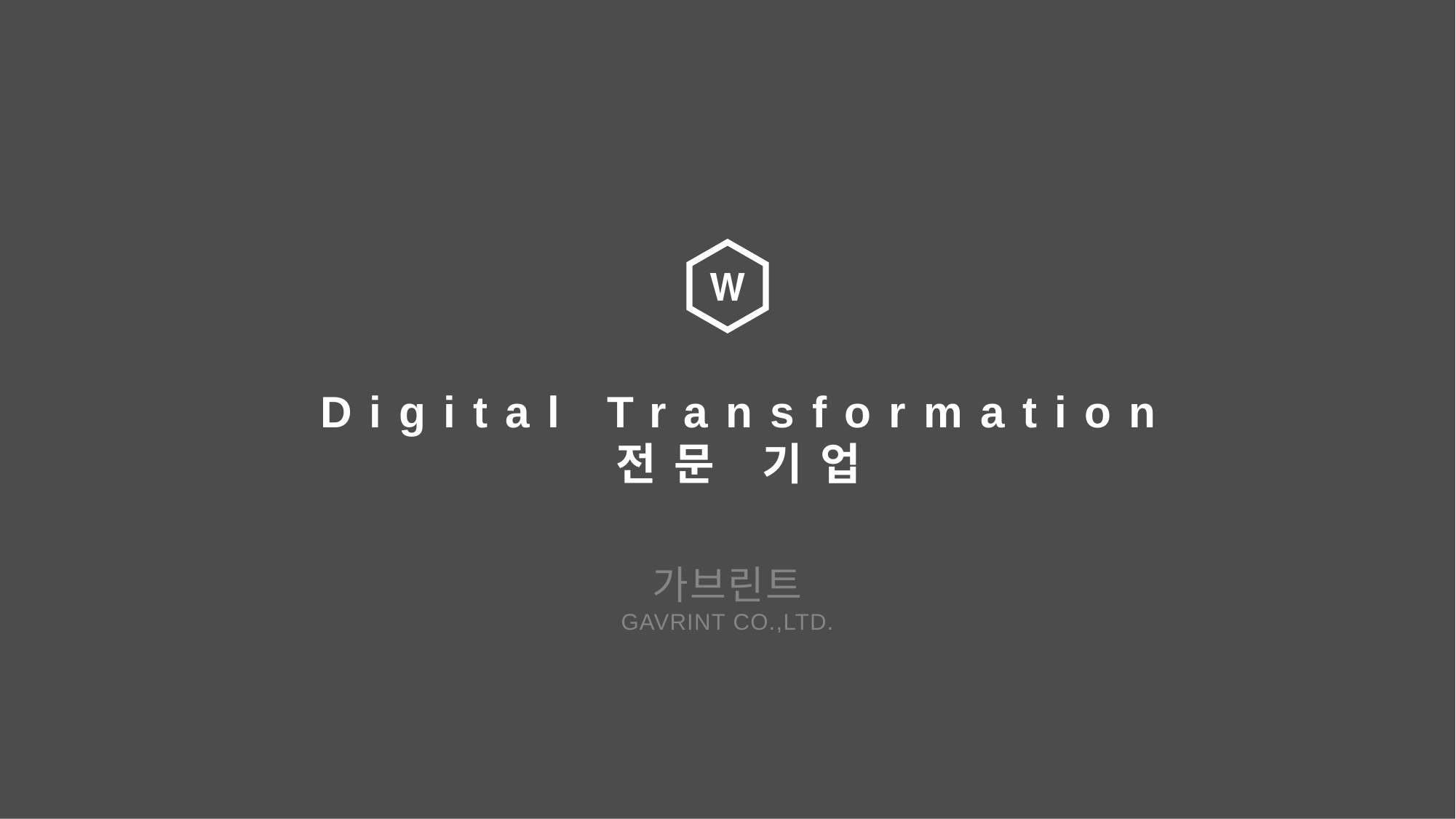

W
Digital Transformation
전문 기업
가브린트
GAVRINT CO.,LTD.